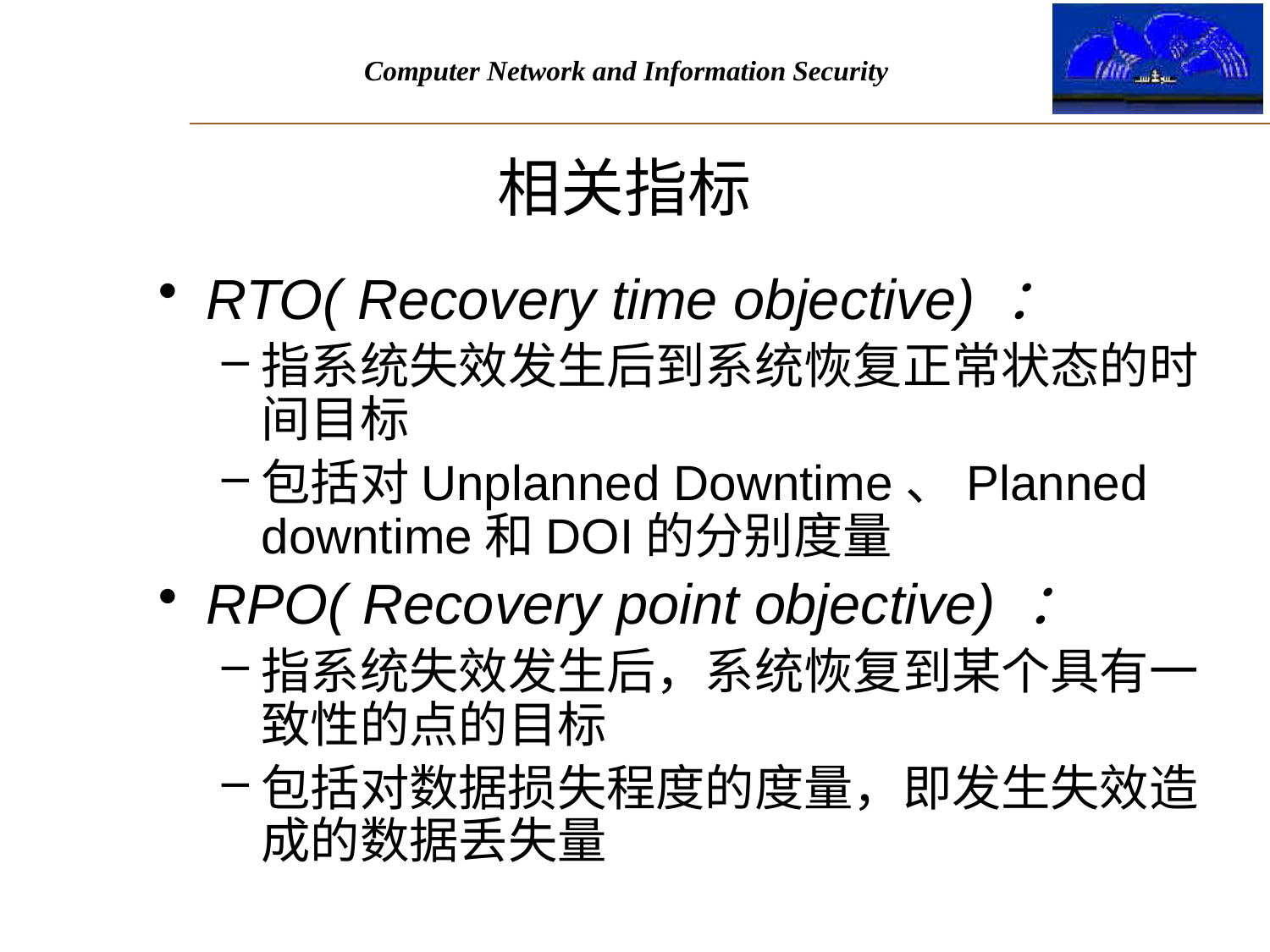

# 相关指标
RTO( Recovery time objective) ：
指系统失效发生后到系统恢复正常状态的时间目标
包括对Unplanned Downtime、Planned downtime和DOI的分别度量
RPO( Recovery point objective) ：
指系统失效发生后，系统恢复到某个具有一致性的点的目标
包括对数据损失程度的度量，即发生失效造成的数据丢失量